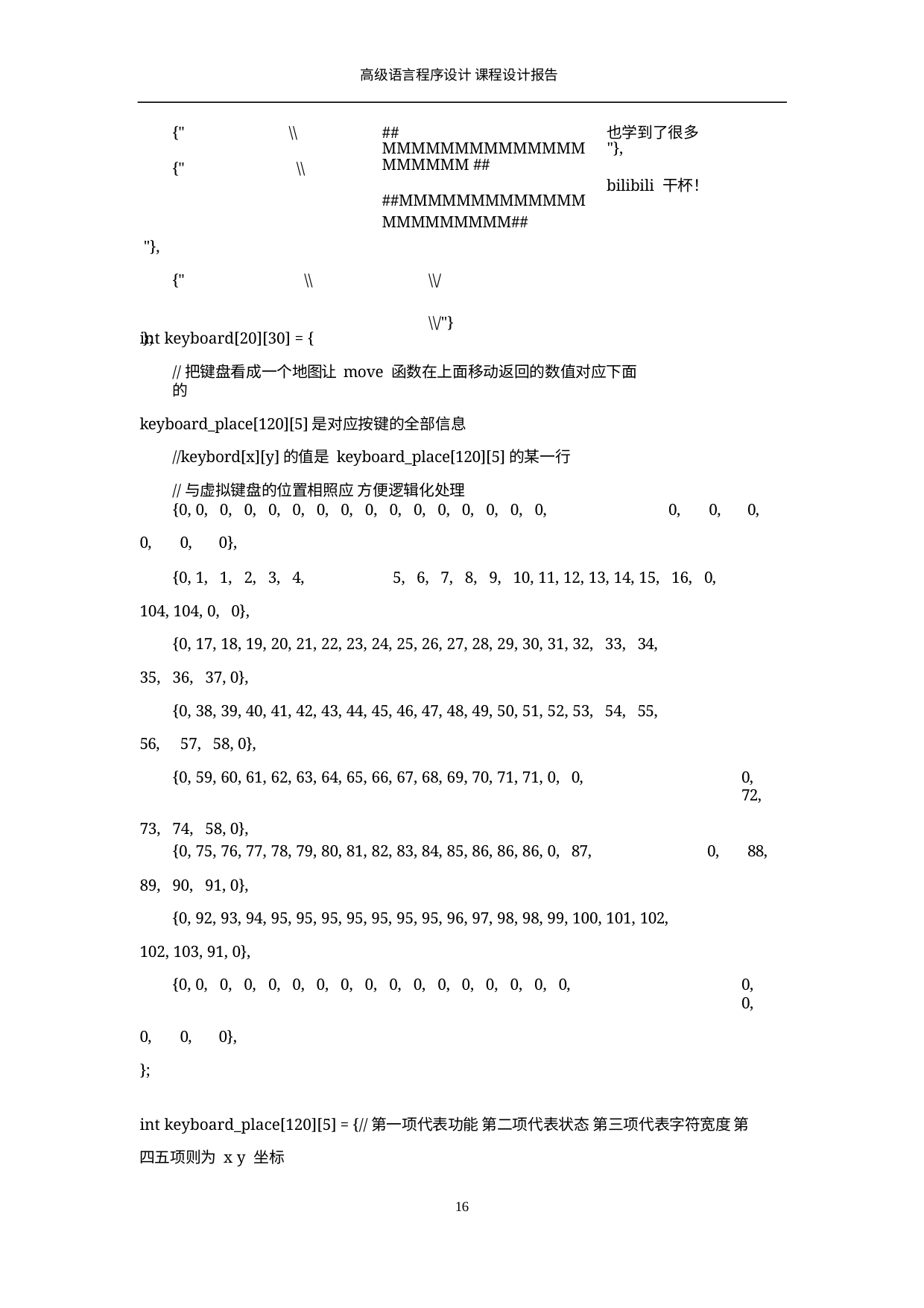

高级语言程序设计 课程设计报告

|  | {" {" | \\ \\ | ## MMMMMMMMMMMMMMMMMMMM ## ##MMMMMMMMMMMMMMMMMMMMMM## | 也学到了很多 "}, bilibili 干杯！ |
| --- | --- | --- | --- | --- |
| "}, |  |  |  |  |
|  | {" | \\ | \\/ \\/"} |  |
| }; |  |  |  |  |
int keyboard[20][30] = {

//把键盘看成一个地图让 move 函数在上面移动返回的数值对应下面的

keyboard_place[120][5]是对应按键的全部信息

//keybord[x][y]的值是 keyboard_place[120][5]的某一行

//与虚拟键盘的位置相照应 方便逻辑化处理
{0, 0, 0, 0, 0, 0, 0, 0, 0, 0, 0, 0, 0, 0, 0, 0,

0,	0,	0},
0,	0,	0,
{0, 1, 1, 2, 3, 4,	5, 6, 7, 8, 9, 10, 11, 12, 13, 14, 15, 16, 0,

104, 104, 0, 0},

{0, 17, 18, 19, 20, 21, 22, 23, 24, 25, 26, 27, 28, 29, 30, 31, 32, 33, 34,

35, 36, 37, 0},

{0, 38, 39, 40, 41, 42, 43, 44, 45, 46, 47, 48, 49, 50, 51, 52, 53, 54, 55,

56,	57, 58, 0},

{0, 59, 60, 61, 62, 63, 64, 65, 66, 67, 68, 69, 70, 71, 71, 0, 0,	0,	72,

73, 74, 58, 0},
{0, 75, 76, 77, 78, 79, 80, 81, 82, 83, 84, 85, 86, 86, 86, 0, 87,
0,	88,
89, 90, 91, 0},

{0, 92, 93, 94, 95, 95, 95, 95, 95, 95, 95, 96, 97, 98, 98, 99, 100, 101, 102,

102, 103, 91, 0},

{0, 0, 0, 0, 0, 0, 0, 0, 0, 0, 0, 0, 0, 0, 0, 0, 0,	0,	0,

0,	0,	0},

};
int keyboard_place[120][5] = {//第一项代表功能 第二项代表状态 第三项代表字符宽度 第

四五项则为 x y 坐标
16